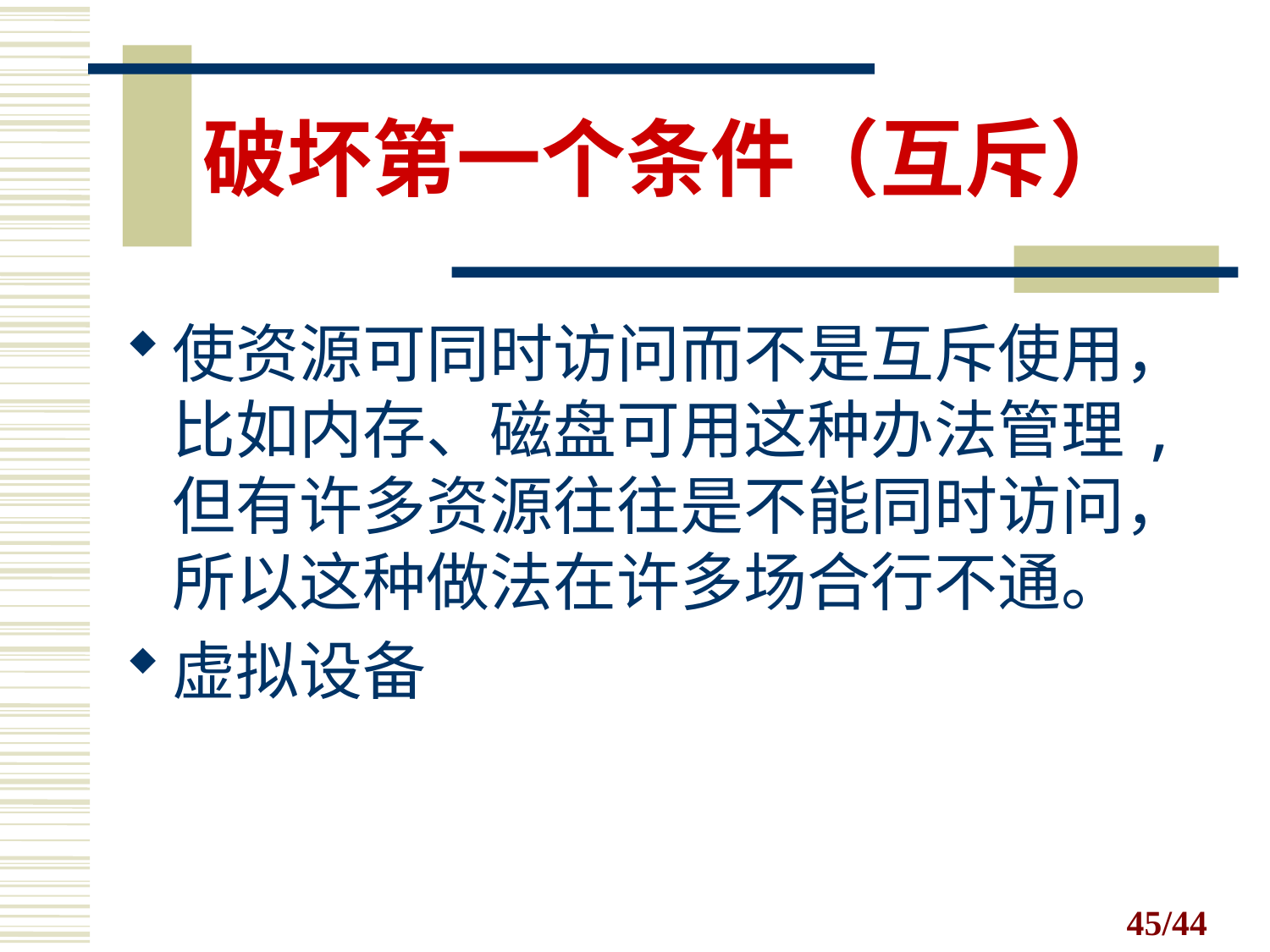

# 破坏第一个条件（互斥）
使资源可同时访问而不是互斥使用，比如内存、磁盘可用这种办法管理,但有许多资源往往是不能同时访问，所以这种做法在许多场合行不通。
虚拟设备
45/44